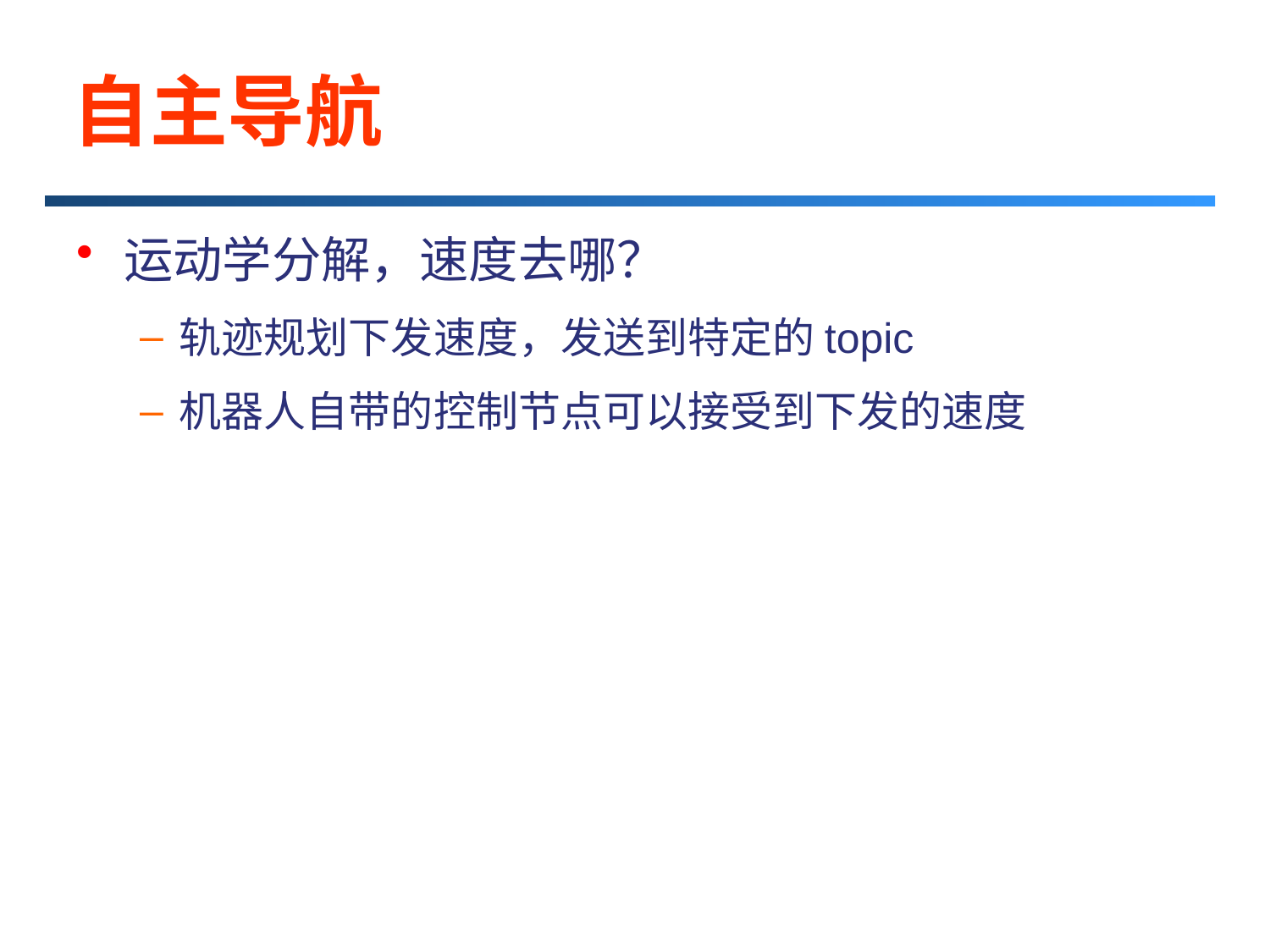

# 自主导航
运动学分解，速度去哪？
轨迹规划下发速度，发送到特定的topic
机器人自带的控制节点可以接受到下发的速度